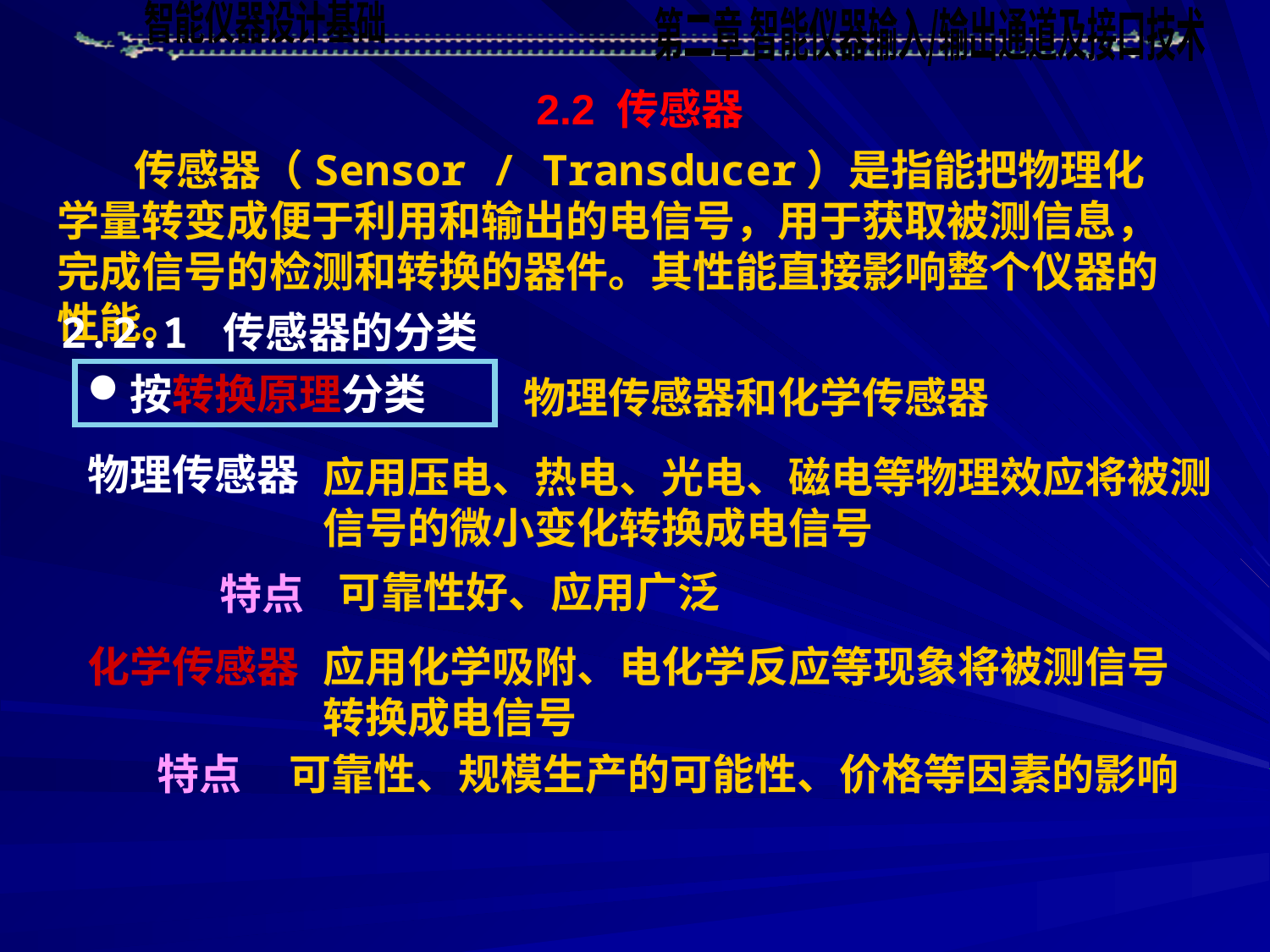

2.2 传感器
       传感器（Sensor / Transducer）是指能把物理化学量转变成便于利用和输出的电信号，用于获取被测信息，完成信号的检测和转换的器件。其性能直接影响整个仪器的性能。
2.2.1 传感器的分类
按转换原理分类
物理传感器和化学传感器
物理传感器
应用压电、热电、光电、磁电等物理效应将被测信号的微小变化转换成电信号
可靠性好、应用广泛
特点
化学传感器
应用化学吸附、电化学反应等现象将被测信号转换成电信号
特点
可靠性、规模生产的可能性、价格等因素的影响